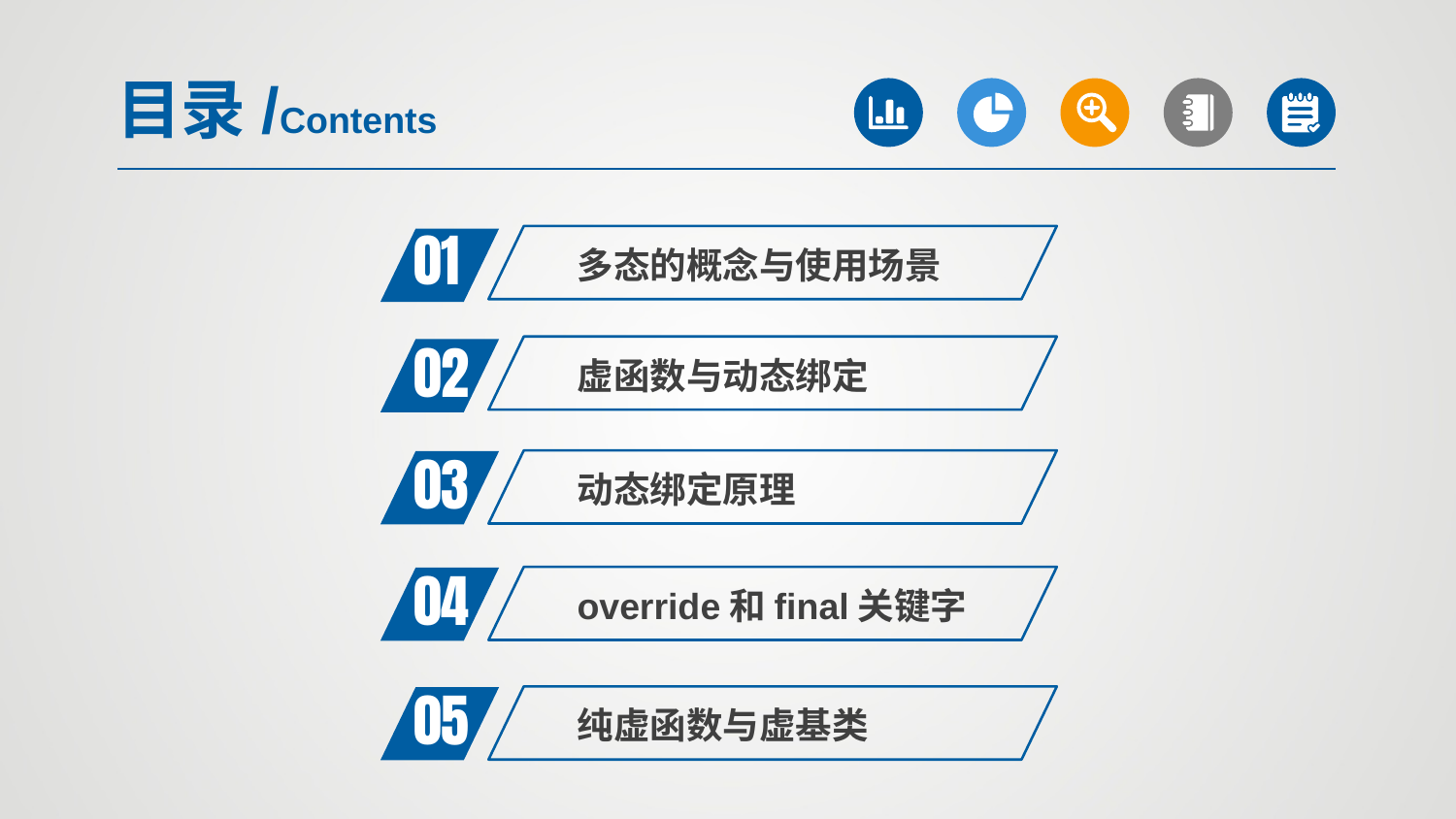

目录/Contents

01

多态的概念与使用场景
02

虚函数与动态绑定
03

动态绑定原理
04

override和final关键字
05

纯虚函数与虚基类